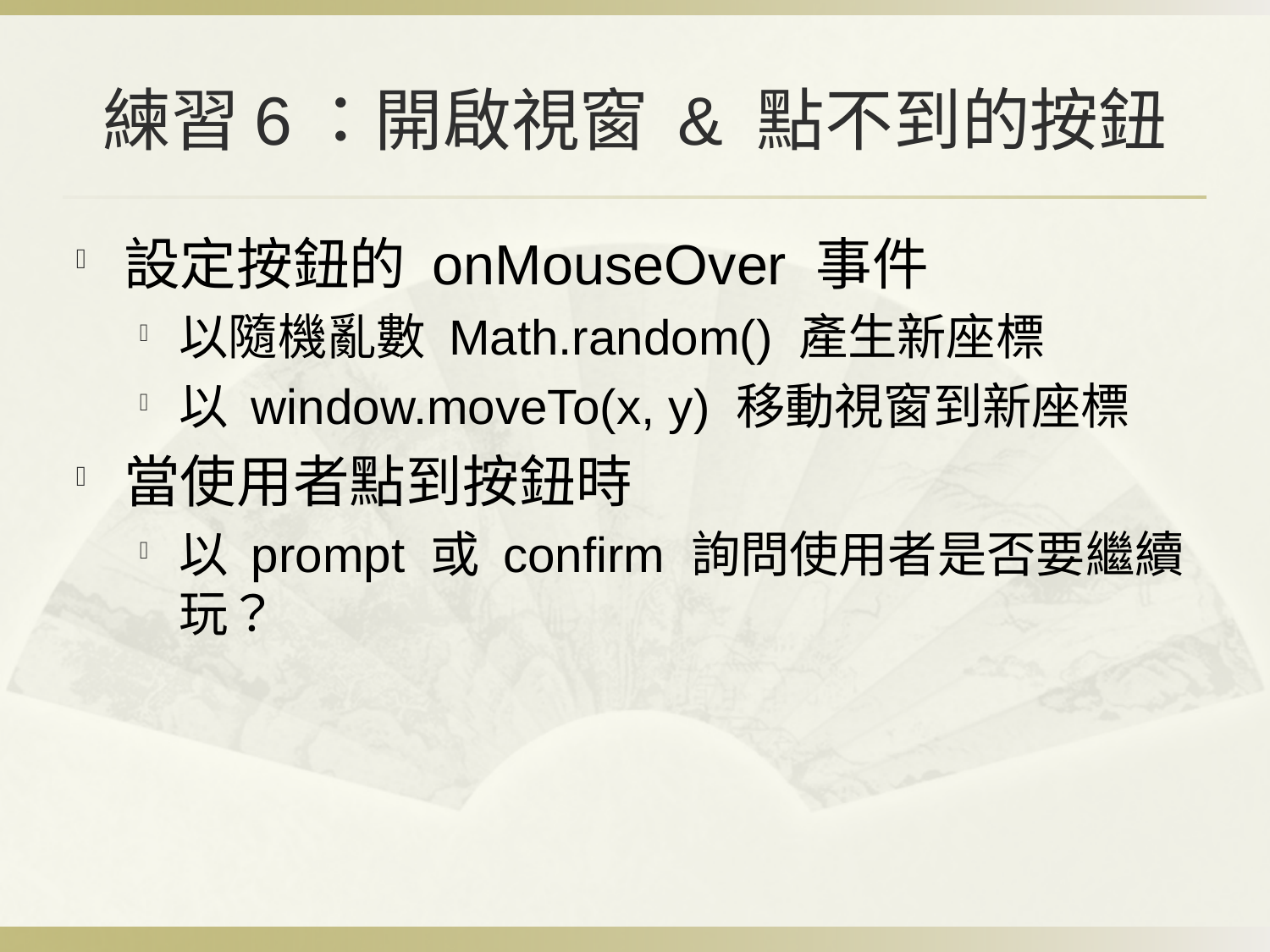

# 練習6：開啟視窗 & 點不到的按鈕
設定按鈕的 onMouseOver 事件
以隨機亂數 Math.random() 產生新座標
以 window.moveTo(x, y) 移動視窗到新座標
當使用者點到按鈕時
以 prompt 或 confirm 詢問使用者是否要繼續玩？